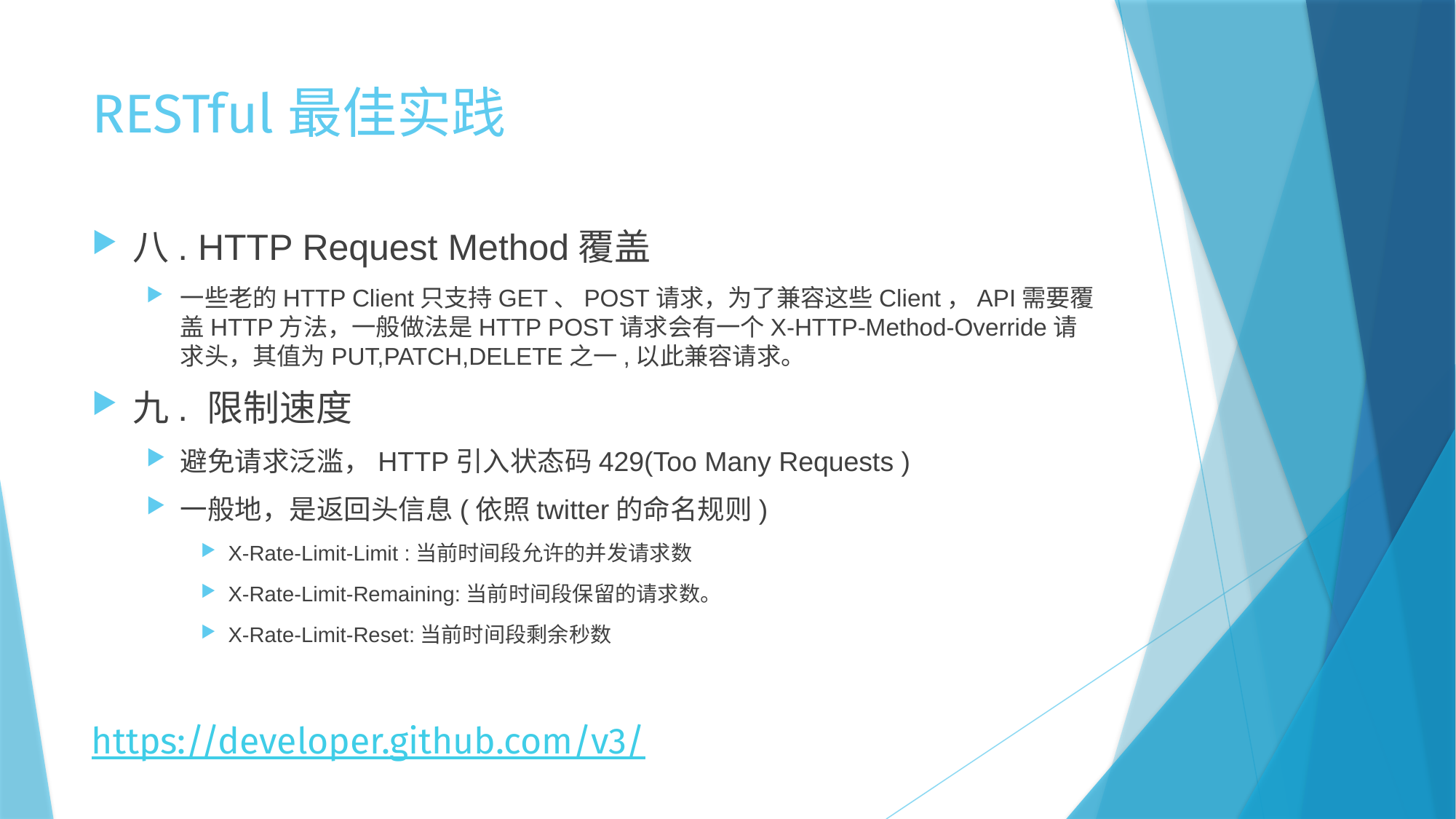

# RESTful最佳实践
八. HTTP Request Method覆盖
一些老的HTTP Client只支持GET、POST请求，为了兼容这些Client，API需要覆盖HTTP方法，一般做法是HTTP POST请求会有一个X-HTTP-Method-Override请求头，其值为PUT,PATCH,DELETE之一,以此兼容请求。
九. 限制速度
避免请求泛滥，HTTP引入状态码429(Too Many Requests )
一般地，是返回头信息(依照twitter的命名规则)
X-Rate-Limit-Limit :当前时间段允许的并发请求数
X-Rate-Limit-Remaining:当前时间段保留的请求数。
X-Rate-Limit-Reset:当前时间段剩余秒数

https://developer.github.com/v3/